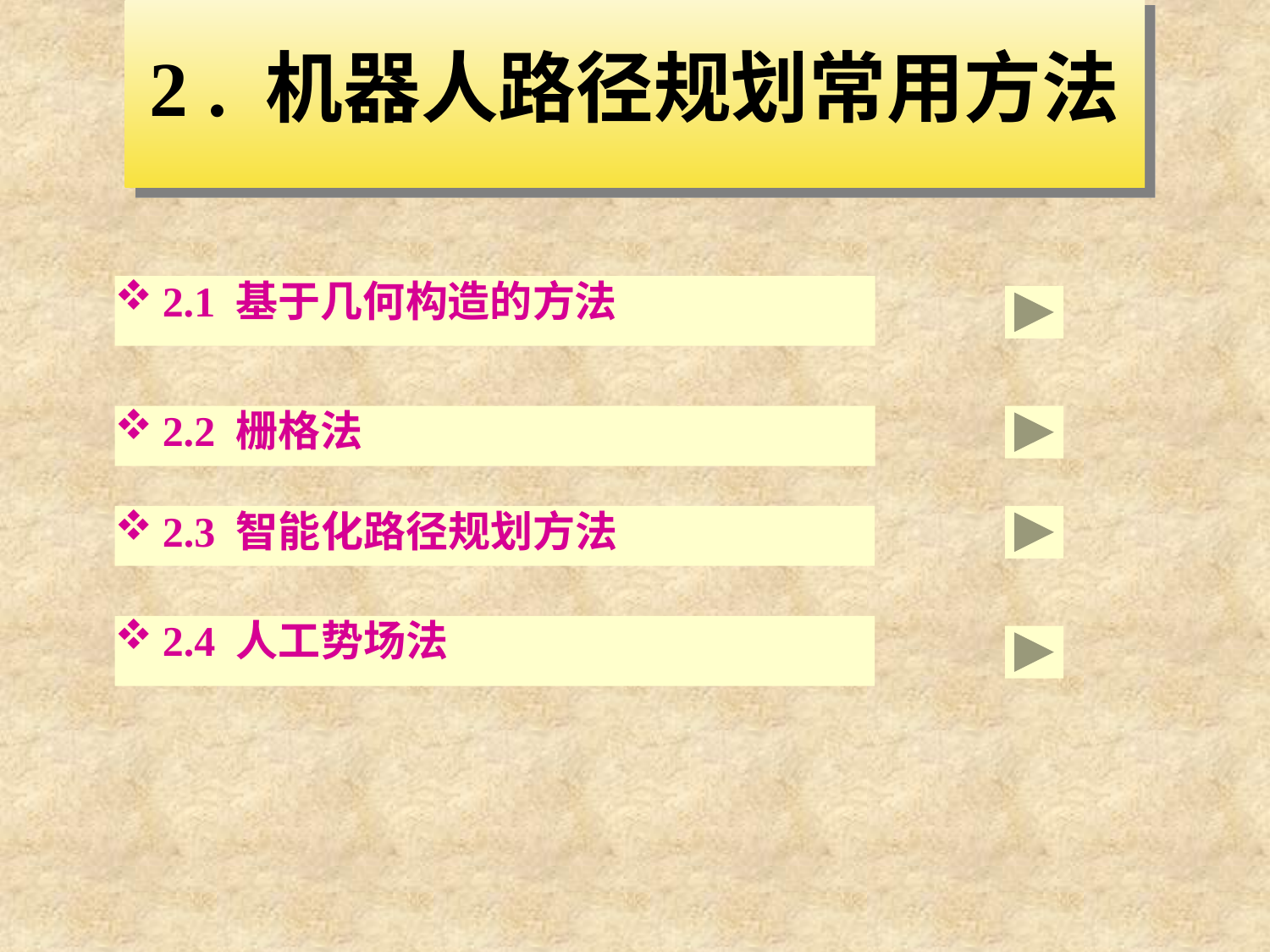

# 2 . 机器人路径规划常用方法
2.1 基于几何构造的方法

2.2 栅格法

2.3 智能化路径规划方法

2.4 人工势场法